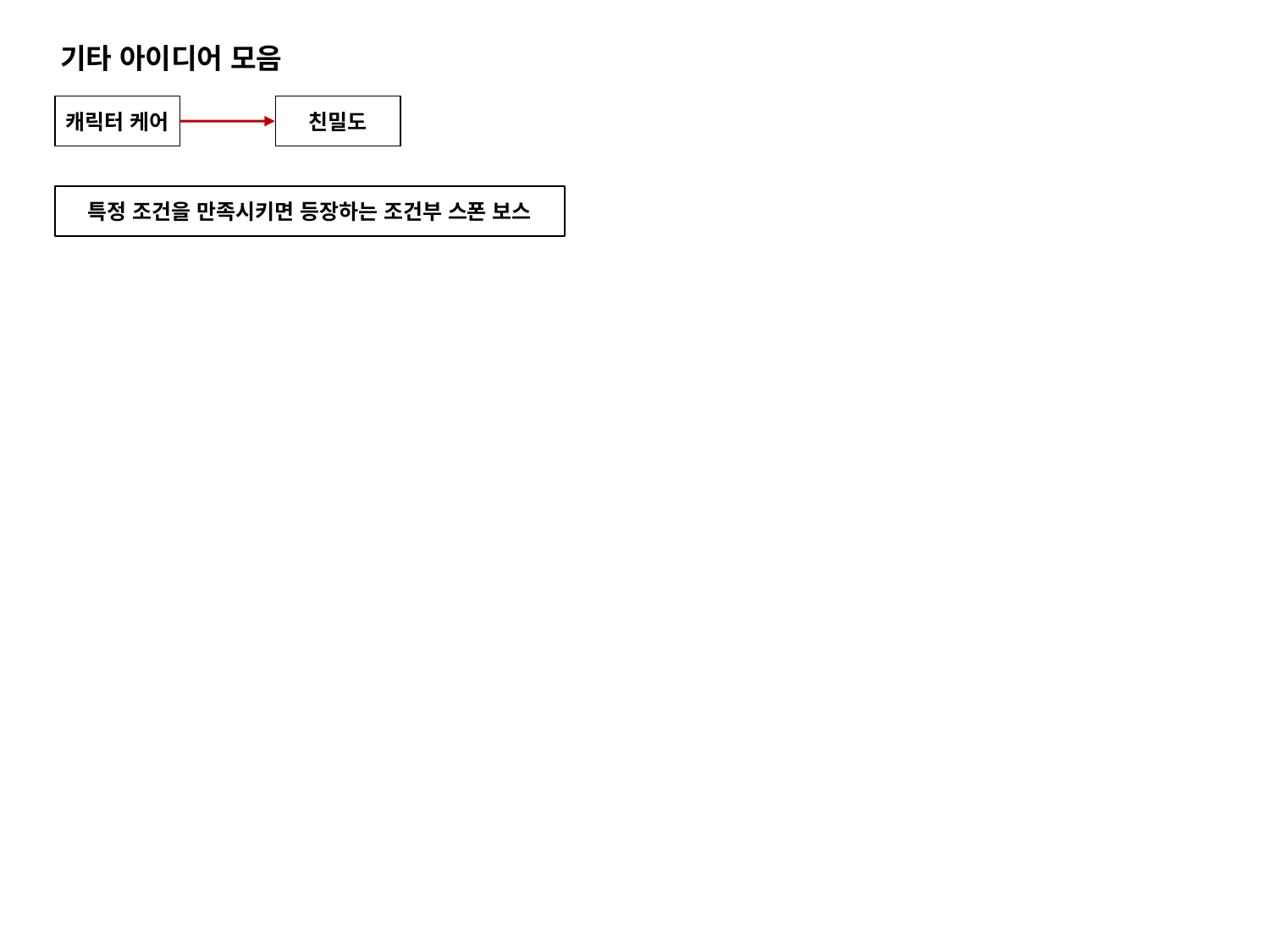

기타 아이디어 모음
캐릭터 케어
친밀도
특정 조건을 만족시키면 등장하는 조건부 스폰 보스